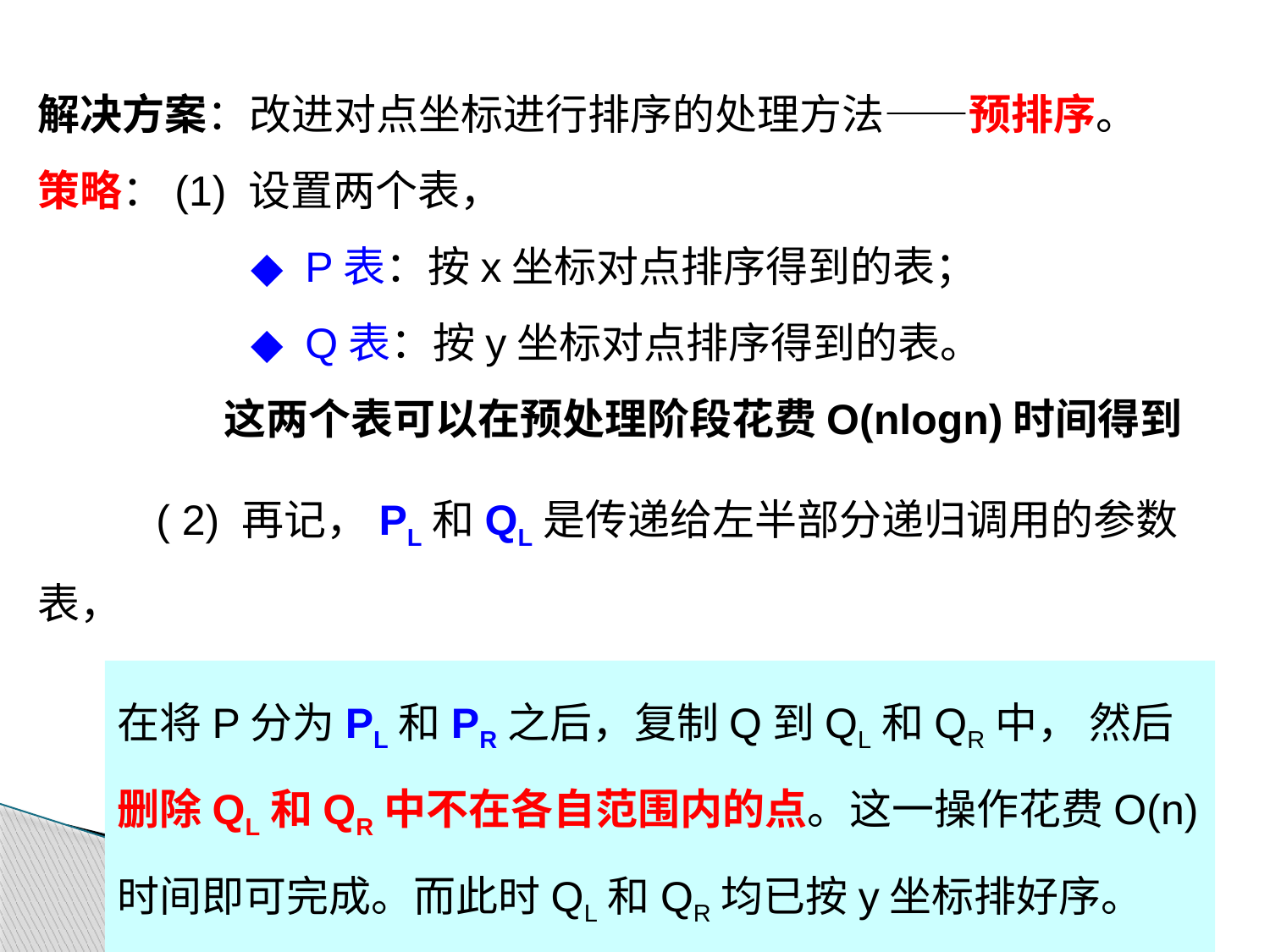

解决方案：改进对点坐标进行排序的处理方法——预排序。
策略：(1) 设置两个表，
                  ◆ P表：按x坐标对点排序得到的表；
                  ◆ Q表：按y坐标对点排序得到的表。
这两个表可以在预处理阶段花费O(nlogn)时间得到
          ( 2) 再记，PL和QL是传递给左半部分递归调用的参数表，
                          PR和QR是传递给右半部分递归调用的参数表。
在将P分为PL和PR之后，复制Q到QL和QR中， 然后删除QL和QR中不在各自范围内的点。这一操作花费O(n) 时间即可完成。而此时QL和QR均已按y坐标排好序。